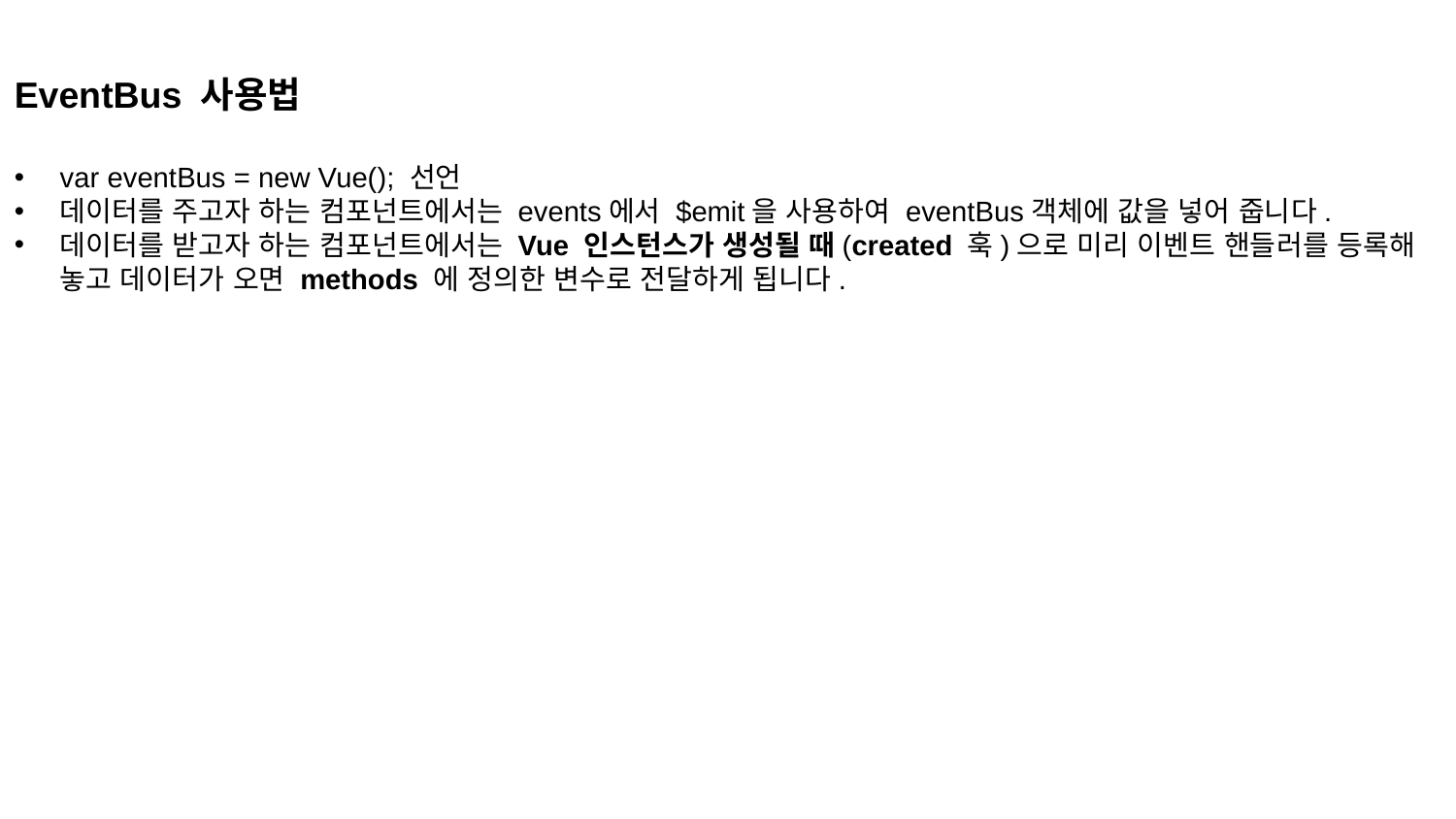

EventBus 사용법

var eventBus = new Vue(); 선언
데이터를 주고자 하는 컴포넌트에서는 events에서 $emit을 사용하여 eventBus객체에 값을 넣어 줍니다.
데이터를 받고자 하는 컴포넌트에서는 Vue 인스턴스가 생성될 때(created 훅)으로 미리 이벤트 핸들러를 등록해 놓고 데이터가 오면 methods 에 정의한 변수로 전달하게 됩니다.